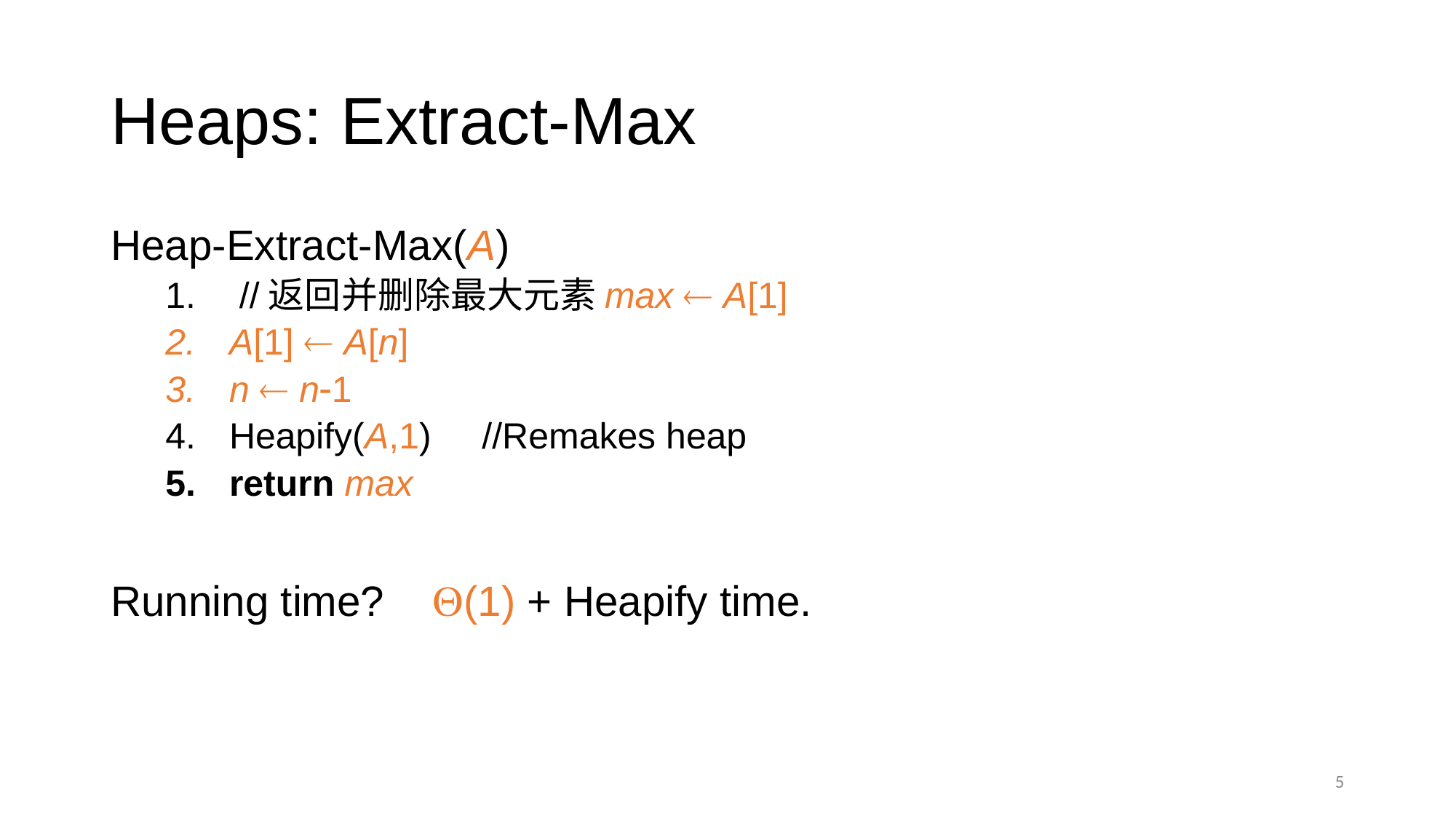

# Heaps: Extract-Max
Heap-Extract-Max(A)
 //返回并删除最大元素max ← A[1]
A[1] ← A[n]
n ← n−1
Heapify(A,1)     //Remakes heap
return max

Running time?    Θ(1) + Heapify time.
5